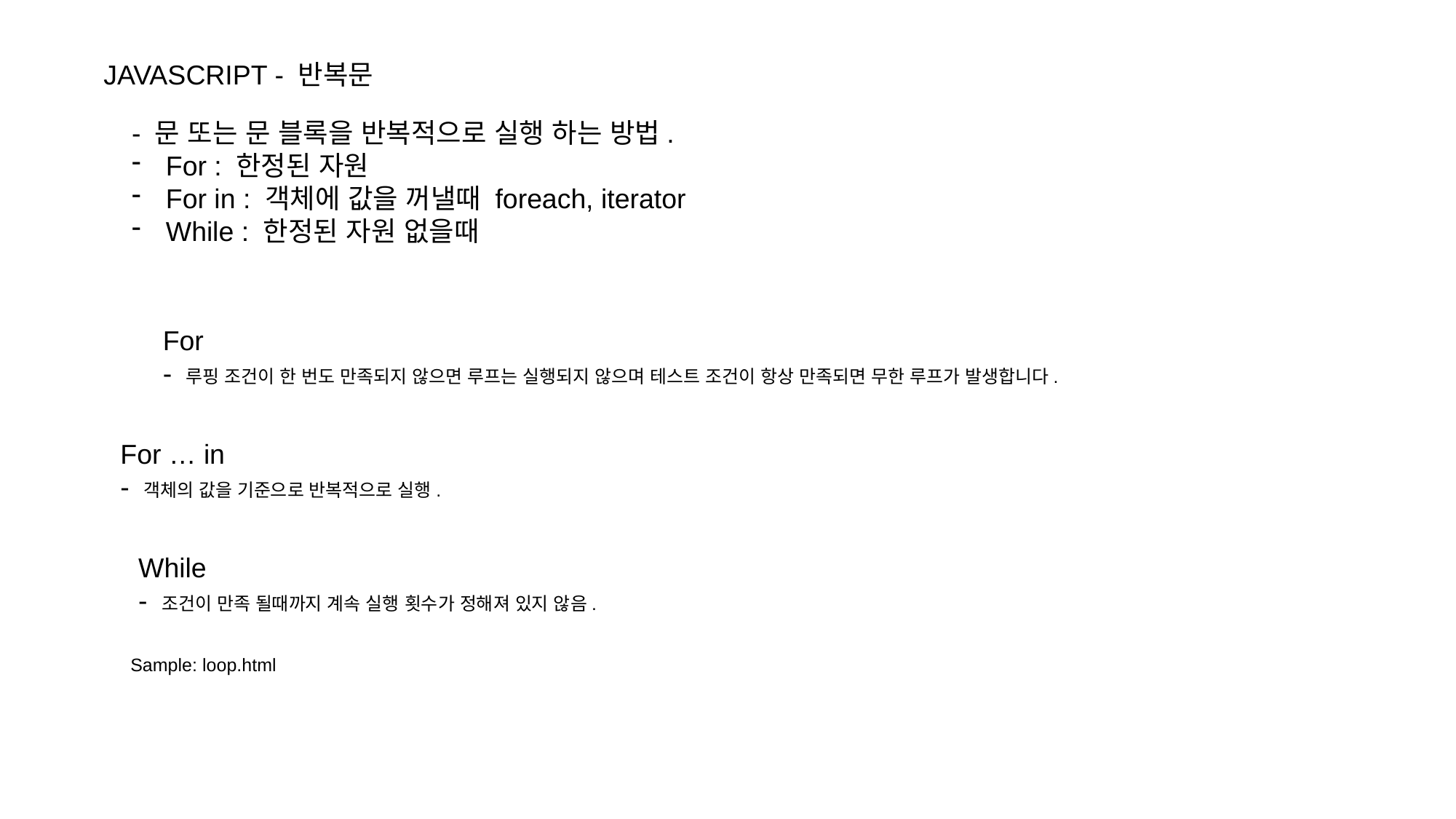

JAVASCRIPT - 반복문
- 문 또는 문 블록을 반복적으로 실행 하는 방법.
For : 한정된 자원
For in : 객체에 값을 꺼낼때 foreach, iterator
While : 한정된 자원 없을때
For
- 루핑 조건이 한 번도 만족되지 않으면 루프는 실행되지 않으며 테스트 조건이 항상 만족되면 무한 루프가 발생합니다.
For … in
- 객체의 값을 기준으로 반복적으로 실행.
While
- 조건이 만족 될때까지 계속 실행 횟수가 정해져 있지 않음.
Sample: loop.html